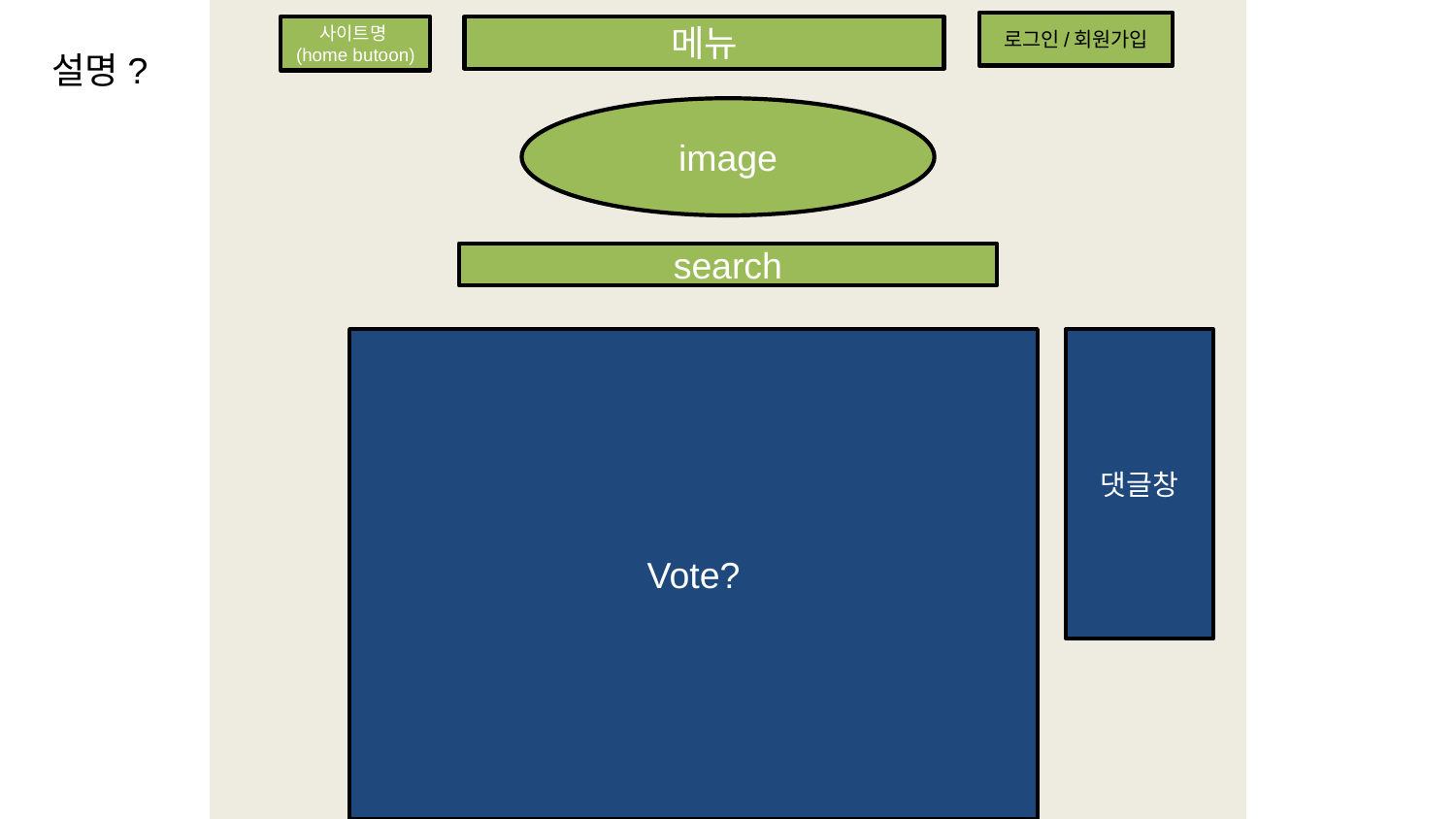

로그인/회원가입
사이트명(home butoon)
메뉴
설명?
image
search
댓글창
Vote?